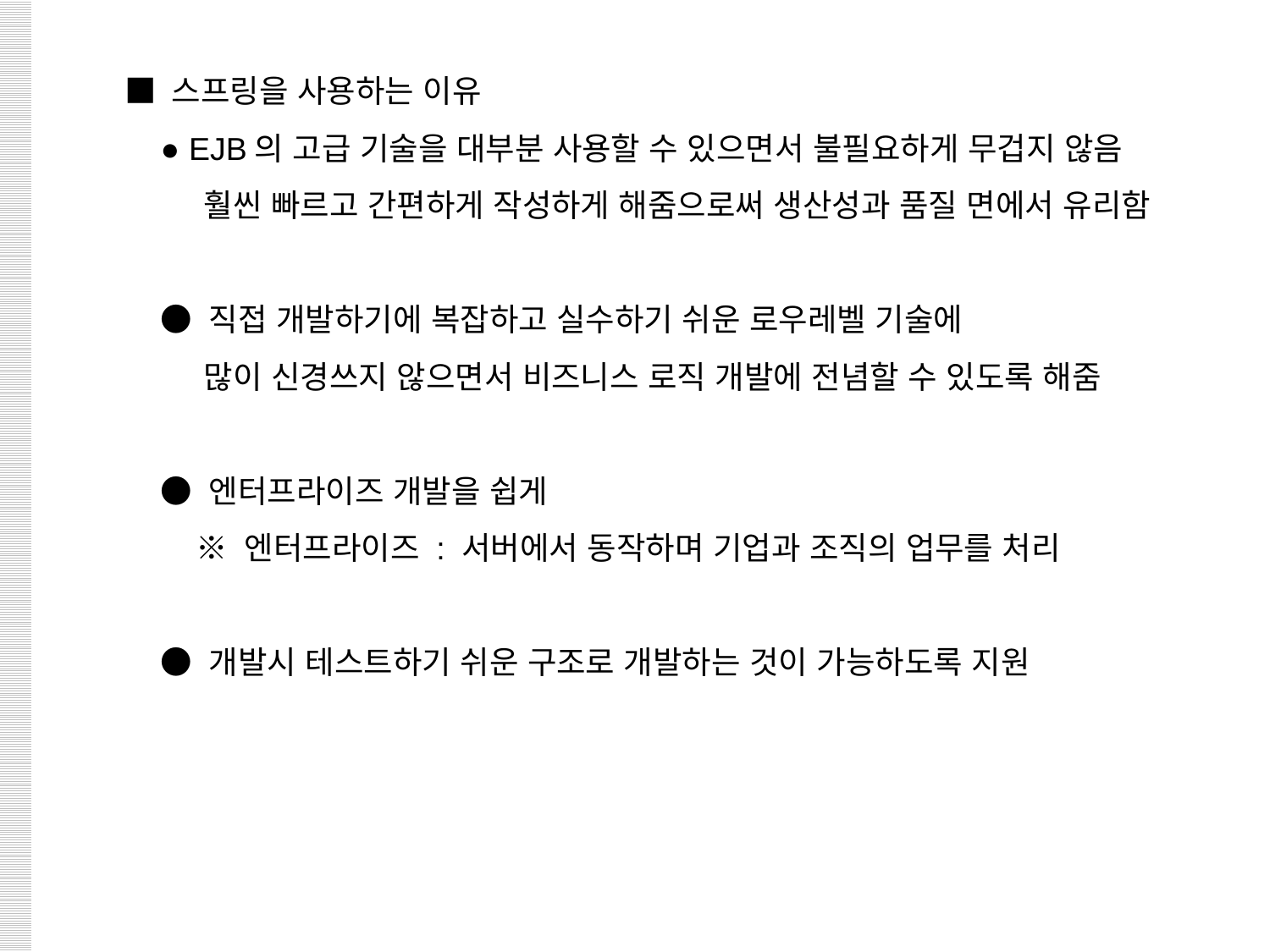

■ 스프링을 사용하는 이유
    ● EJB의 고급 기술을 대부분 사용할 수 있으면서 불필요하게 무겁지 않음
        훨씬 빠르고 간편하게 작성하게 해줌으로써 생산성과 품질 면에서 유리함

    ● 직접 개발하기에 복잡하고 실수하기 쉬운 로우레벨 기술에
        많이 신경쓰지 않으면서 비즈니스 로직 개발에 전념할 수 있도록 해줌

    ● 엔터프라이즈 개발을 쉽게
        ※ 엔터프라이즈 : 서버에서 동작하며 기업과 조직의 업무를 처리

    ● 개발시 테스트하기 쉬운 구조로 개발하는 것이 가능하도록 지원